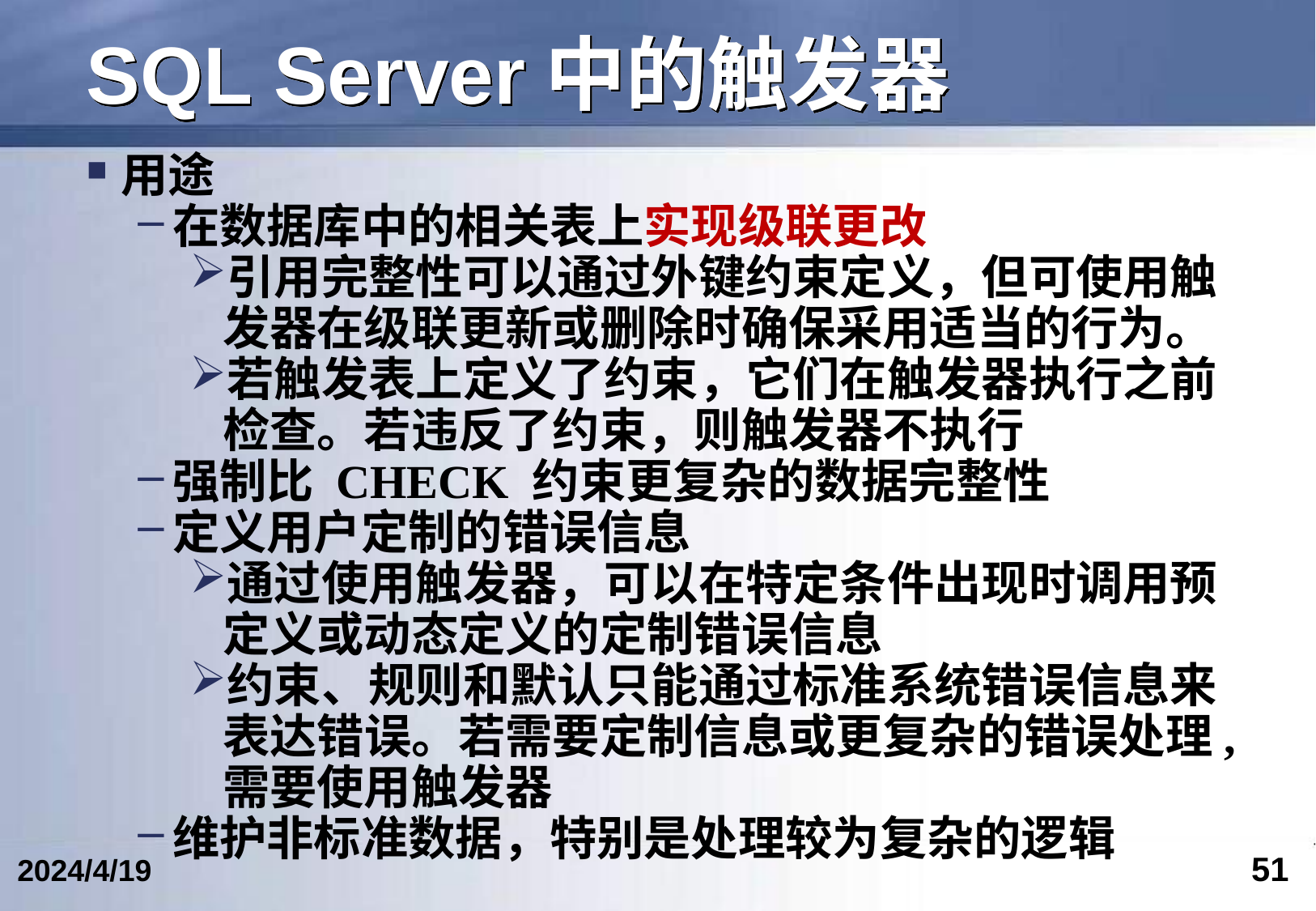

# SQL Server中的触发器
用途
在数据库中的相关表上实现级联更改
引用完整性可以通过外键约束定义，但可使用触发器在级联更新或删除时确保采用适当的行为。
若触发表上定义了约束，它们在触发器执行之前检查。若违反了约束，则触发器不执行
强制比 CHECK 约束更复杂的数据完整性
定义用户定制的错误信息
通过使用触发器，可以在特定条件出现时调用预定义或动态定义的定制错误信息
约束、规则和默认只能通过标准系统错误信息来表达错误。若需要定制信息或更复杂的错误处理,需要使用触发器
维护非标准数据，特别是处理较为复杂的逻辑
51
2024/4/19